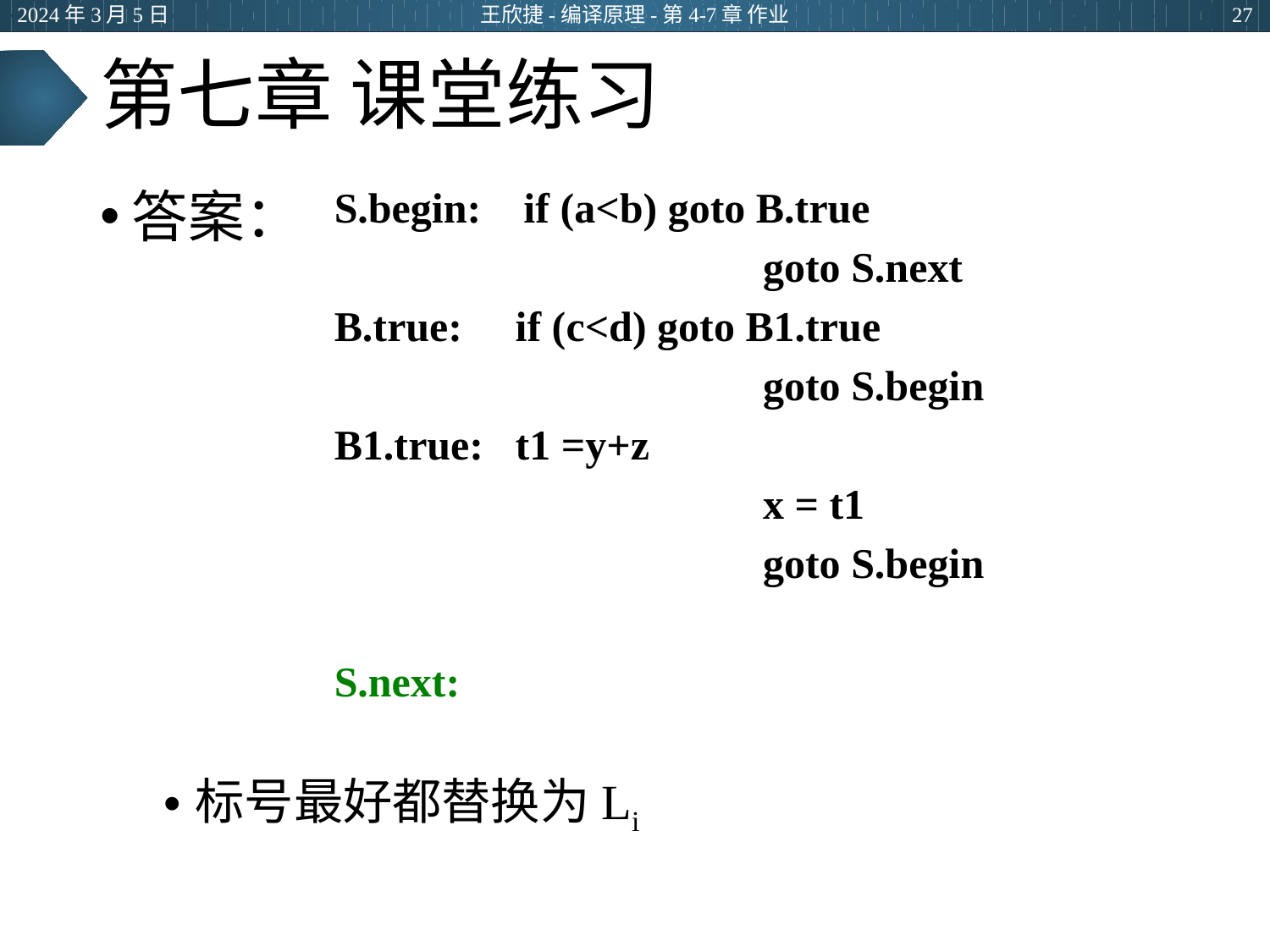

2024年3月5日
王欣捷-编译原理-第4-7章 作业
27
# 第七章 课堂练习
答案：

标号最好都替换为Li
S.begin:    if (a<b) goto B.true
		     		goto S.next
B.true:     if (c<d) goto B1.true
		     		goto S.begin
B1.true:   t1 =y+z
		     		x = t1
		     		goto S.begin

S.next: